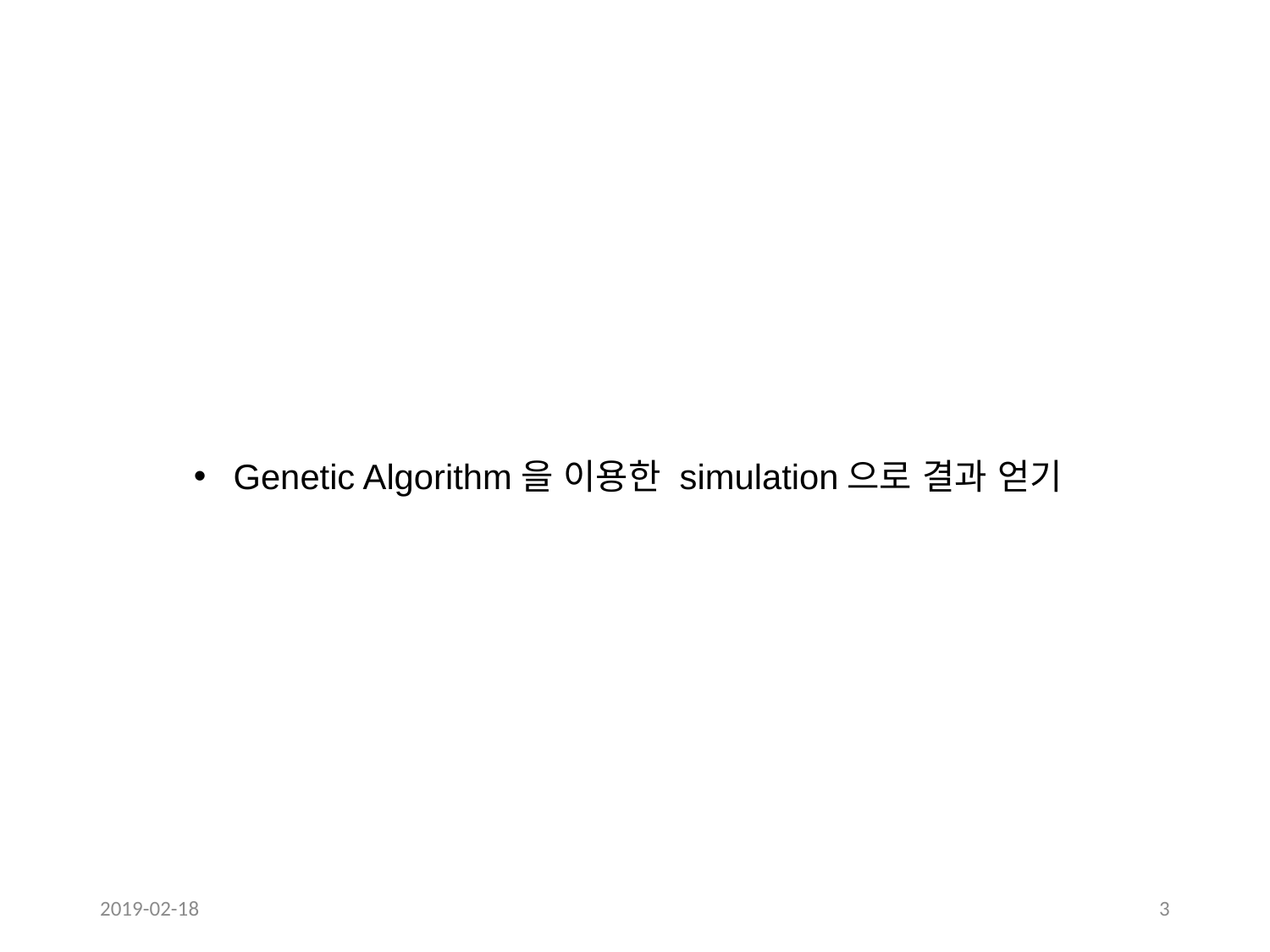

Genetic Algorithm을 이용한 simulation으로 결과 얻기
2019-02-18
3